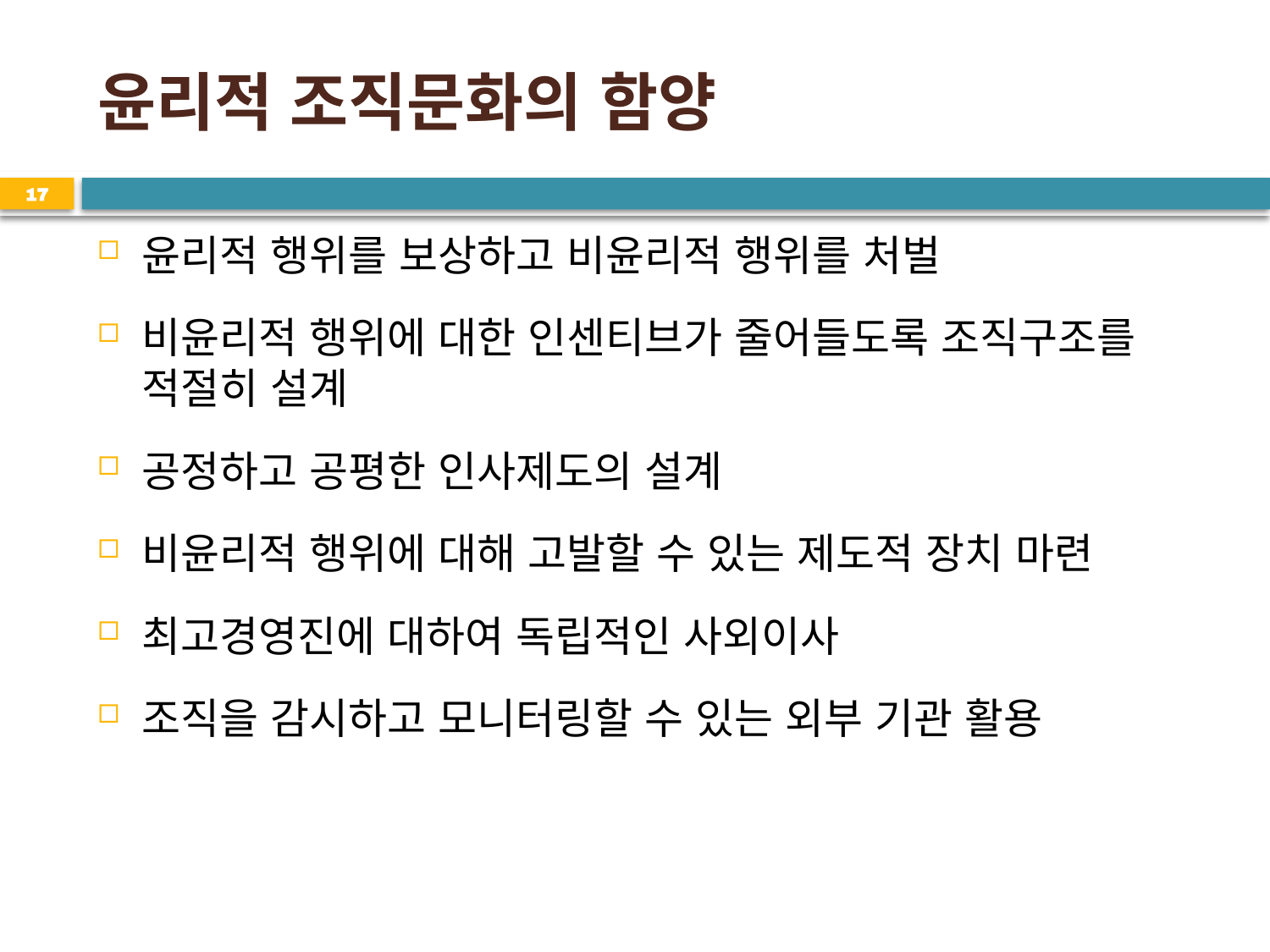

# 윤리적 조직문화의 함양
17
윤리적 행위를 보상하고 비윤리적 행위를 처벌
비윤리적 행위에 대한 인센티브가 줄어들도록 조직구조를 적절히 설계
공정하고 공평한 인사제도의 설계
비윤리적 행위에 대해 고발할 수 있는 제도적 장치 마련
최고경영진에 대하여 독립적인 사외이사
조직을 감시하고 모니터링할 수 있는 외부 기관 활용